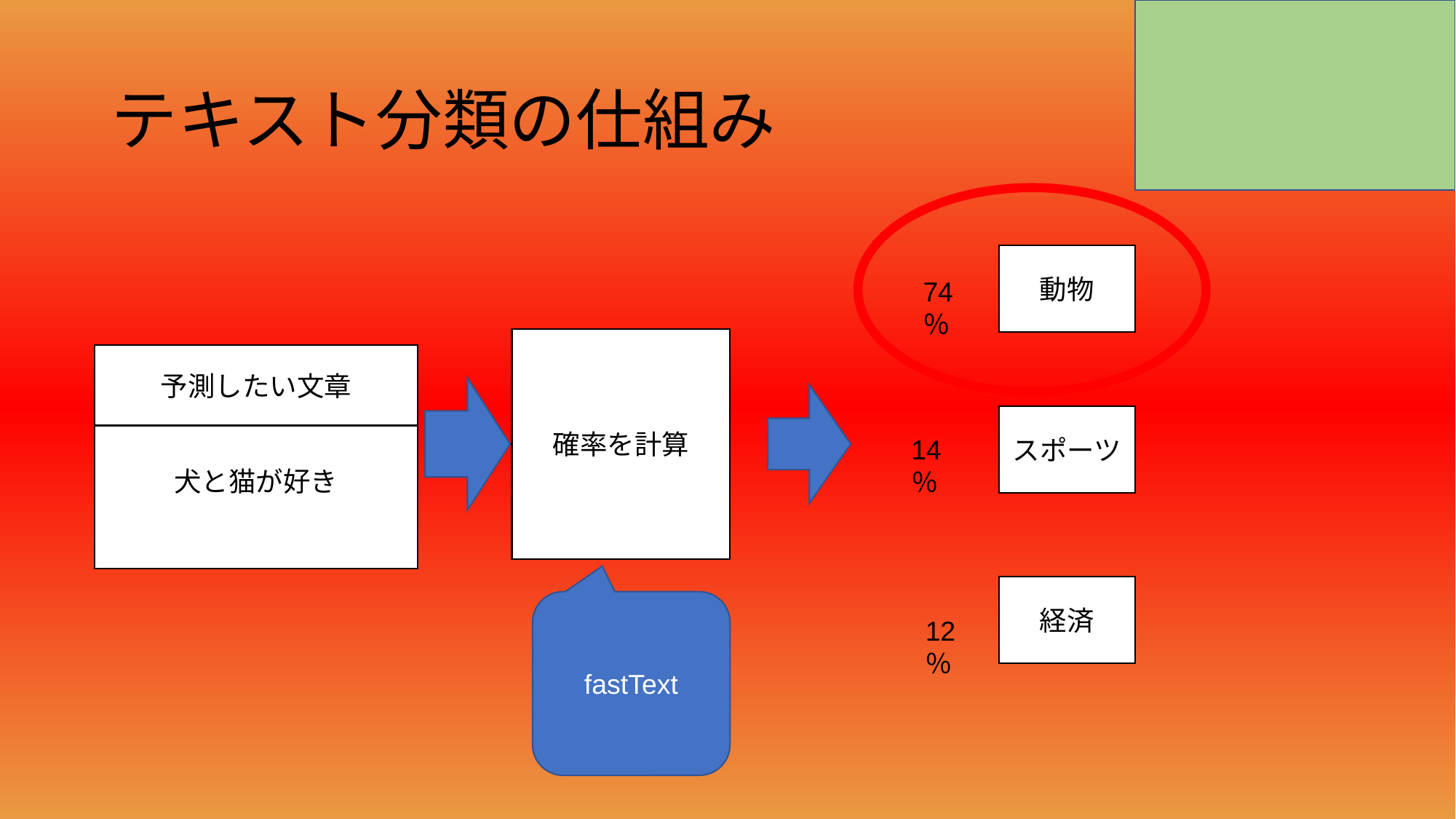

# テキスト分類の仕組み

動物
74％
確率を計算
予測したい文章

スポーツ
犬と猫が好き

14％
経済
fastText
12％